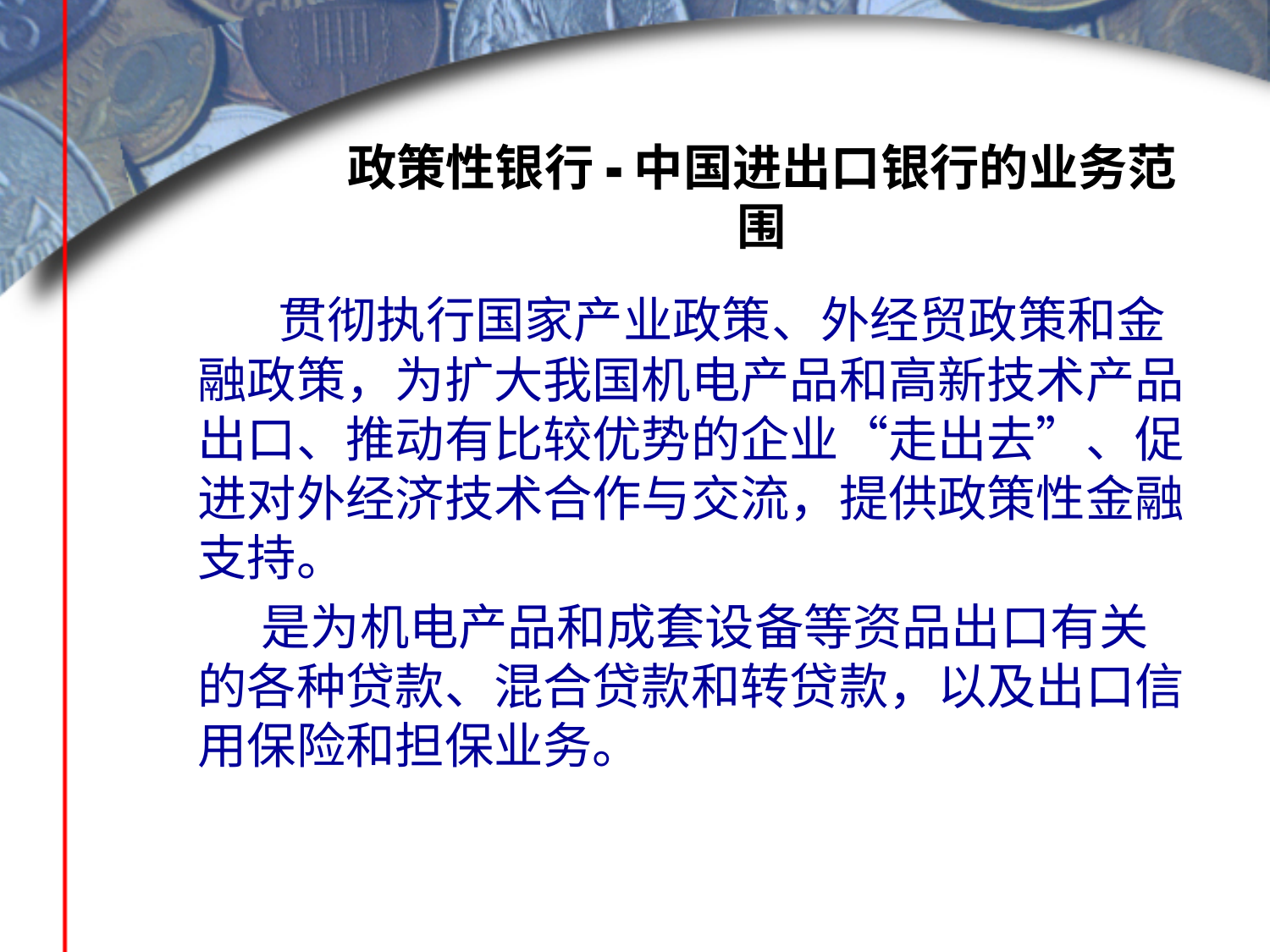

# 政策性银行-中国进出口银行的业务范围
         贯彻执行国家产业政策、外经贸政策和金融政策，为扩大我国机电产品和高新技术产品出口、推动有比较优势的企业“走出去”、促进对外经济技术合作与交流，提供政策性金融支持。
         是为机电产品和成套设备等资品出口有关的各种贷款、混合贷款和转贷款，以及出口信用保险和担保业务。